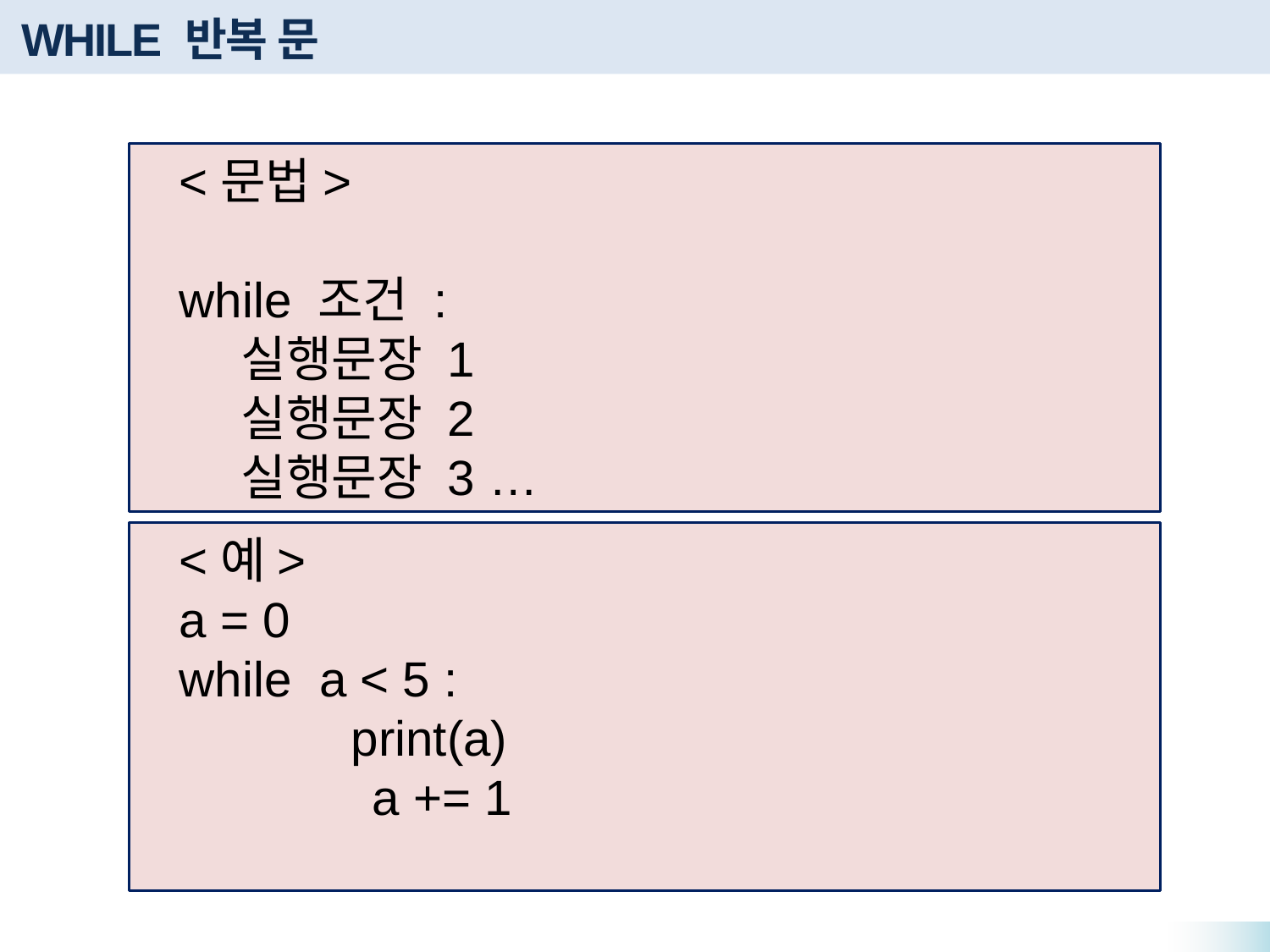

# WHILE 반복 문
<문법>

while 조건 :
	실행문장 1
	실행문장 2
	실행문장 3 …
<예>
a = 0
while  a < 5 :
	        print(a)
              a += 1